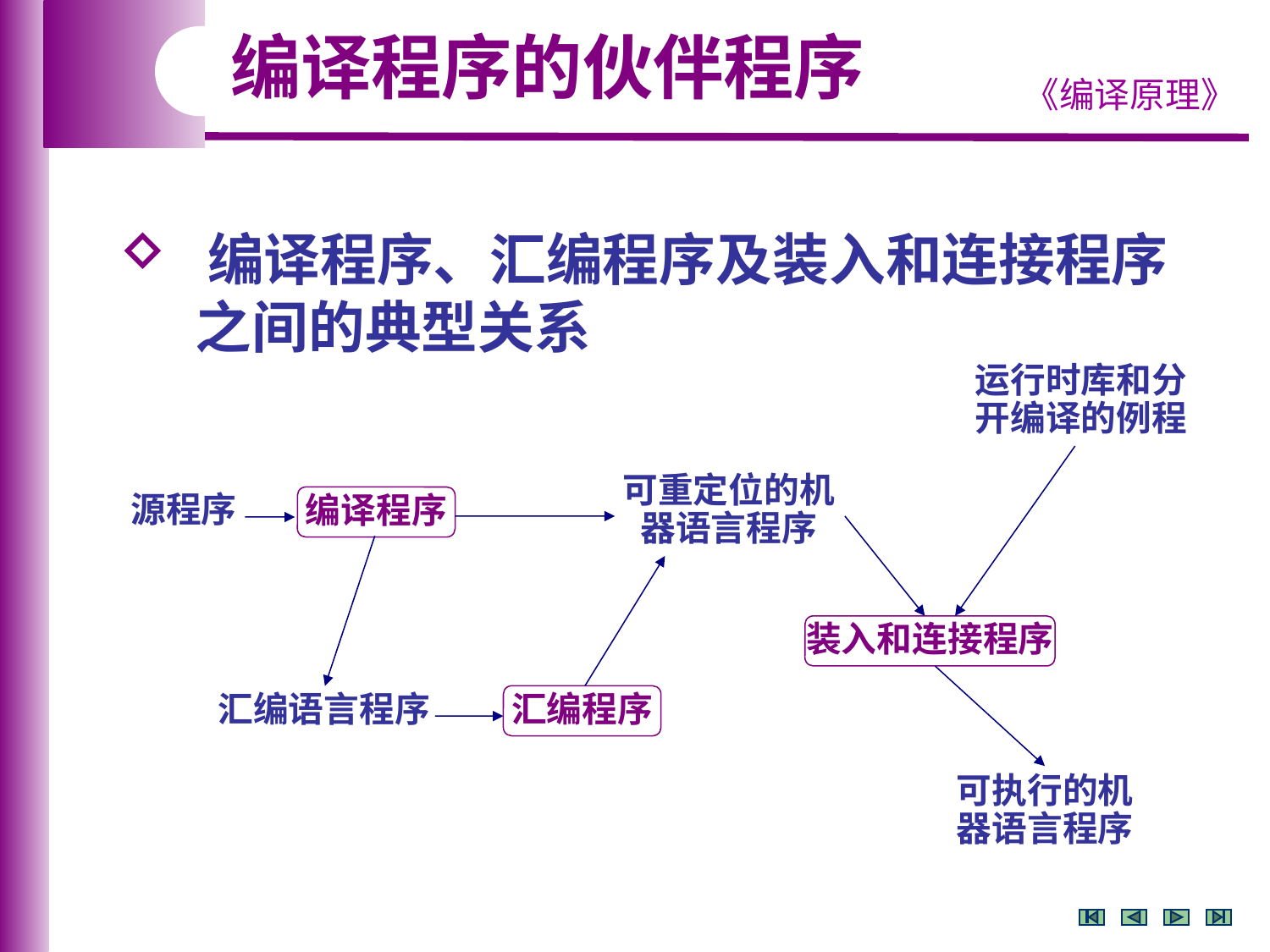

编译程序的伙伴程序
  编译程序、汇编程序及装入和连接程序
     之间的典型关系
运行时库和分开编译的例程

可重定位的机器语言程序
源程序
编译程序

装入和连接程序

汇编语言程序
汇编程序

可执行的机器语言程序